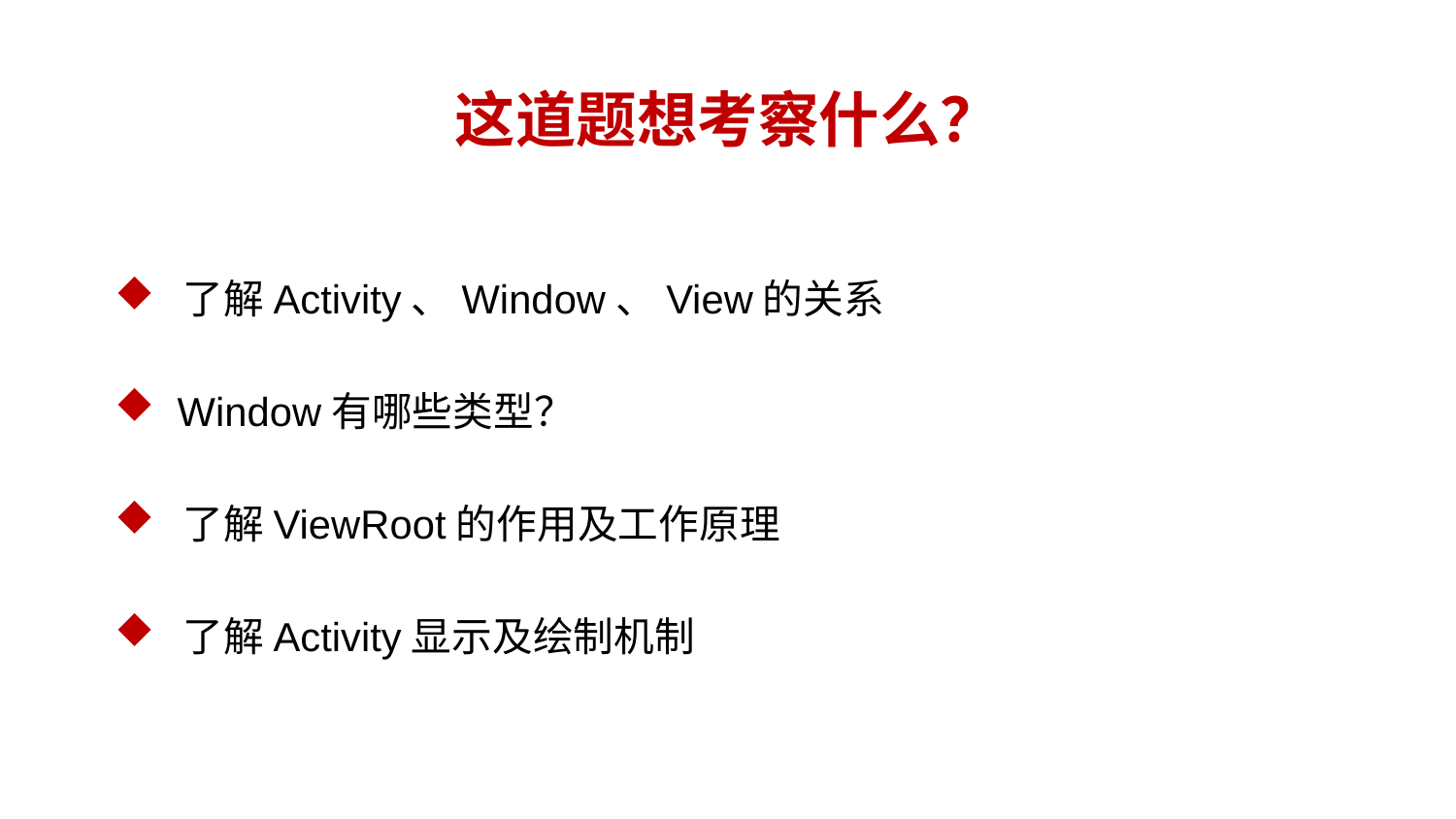

# 这道题想考察什么？
  了解Activity、Window、View的关系
  Window有哪些类型？
  了解ViewRoot的作用及工作原理
  了解Activity显示及绘制机制